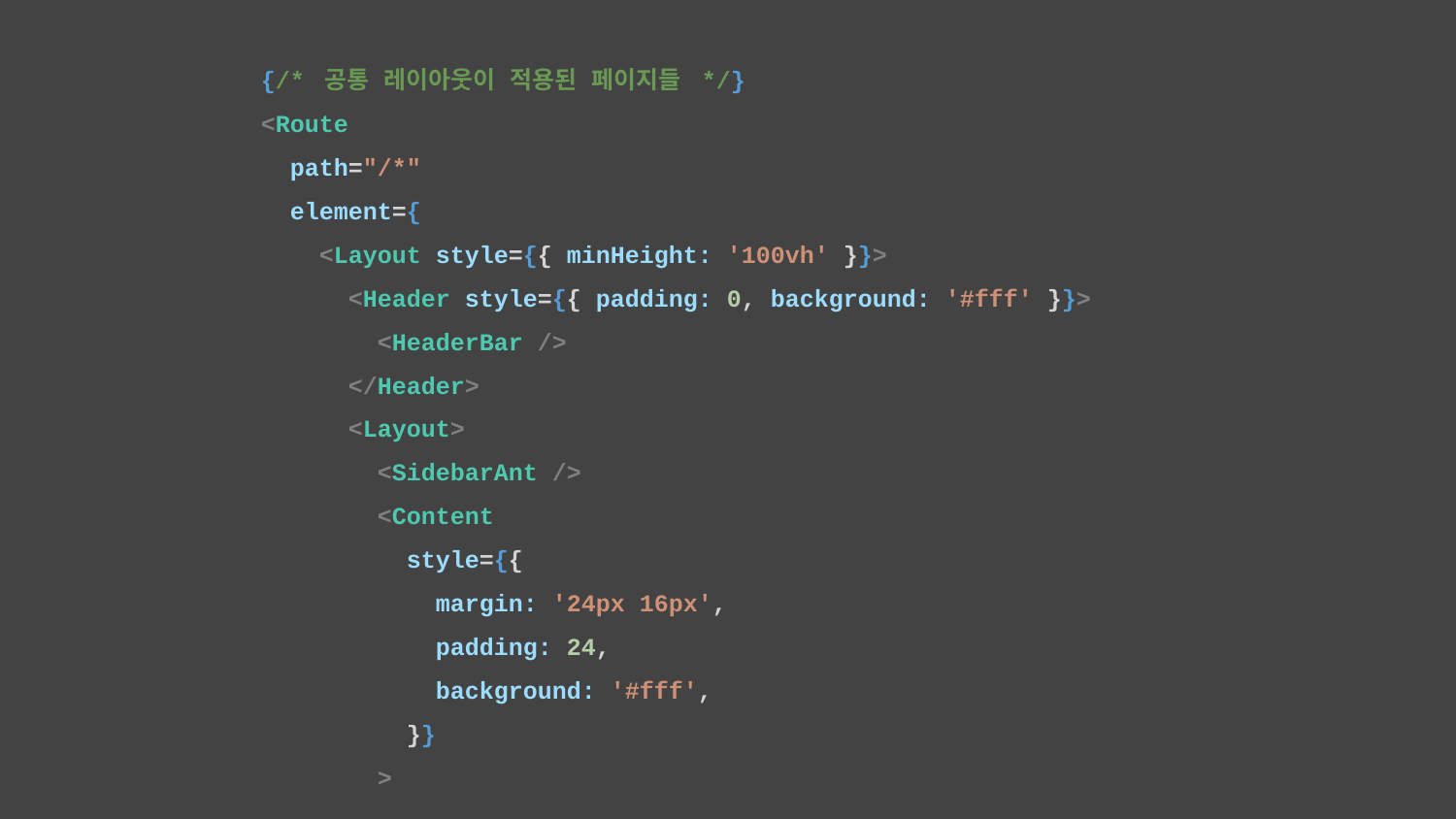

{/* 공통 레이아웃이 적용된 페이지들 */}
       <Route
         path="/*"
         element={
           <Layout style={{ minHeight: '100vh' }}>
             <Header style={{ padding: 0, background: '#fff' }}>
               <HeaderBar />
             </Header>
             <Layout>
               <SidebarAnt />
               <Content
                 style={{
                   margin: '24px 16px',
                   padding: 24,
                   background: '#fff',
                 }}
               >